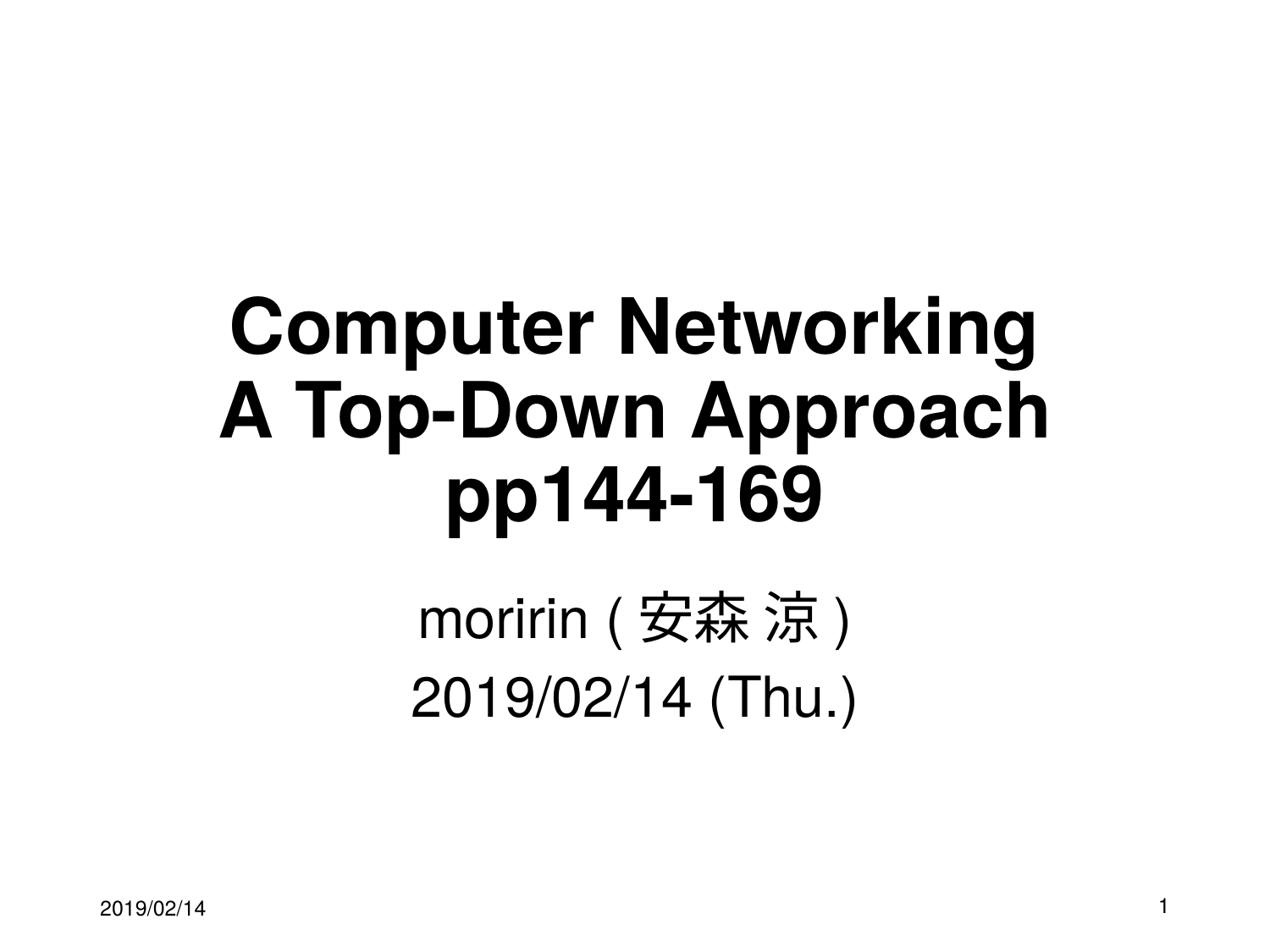

# Computer Networking A Top-Down Approach pp144-169
moririn (安森 涼)
2019/02/14 (Thu.)
2019/02/14
1